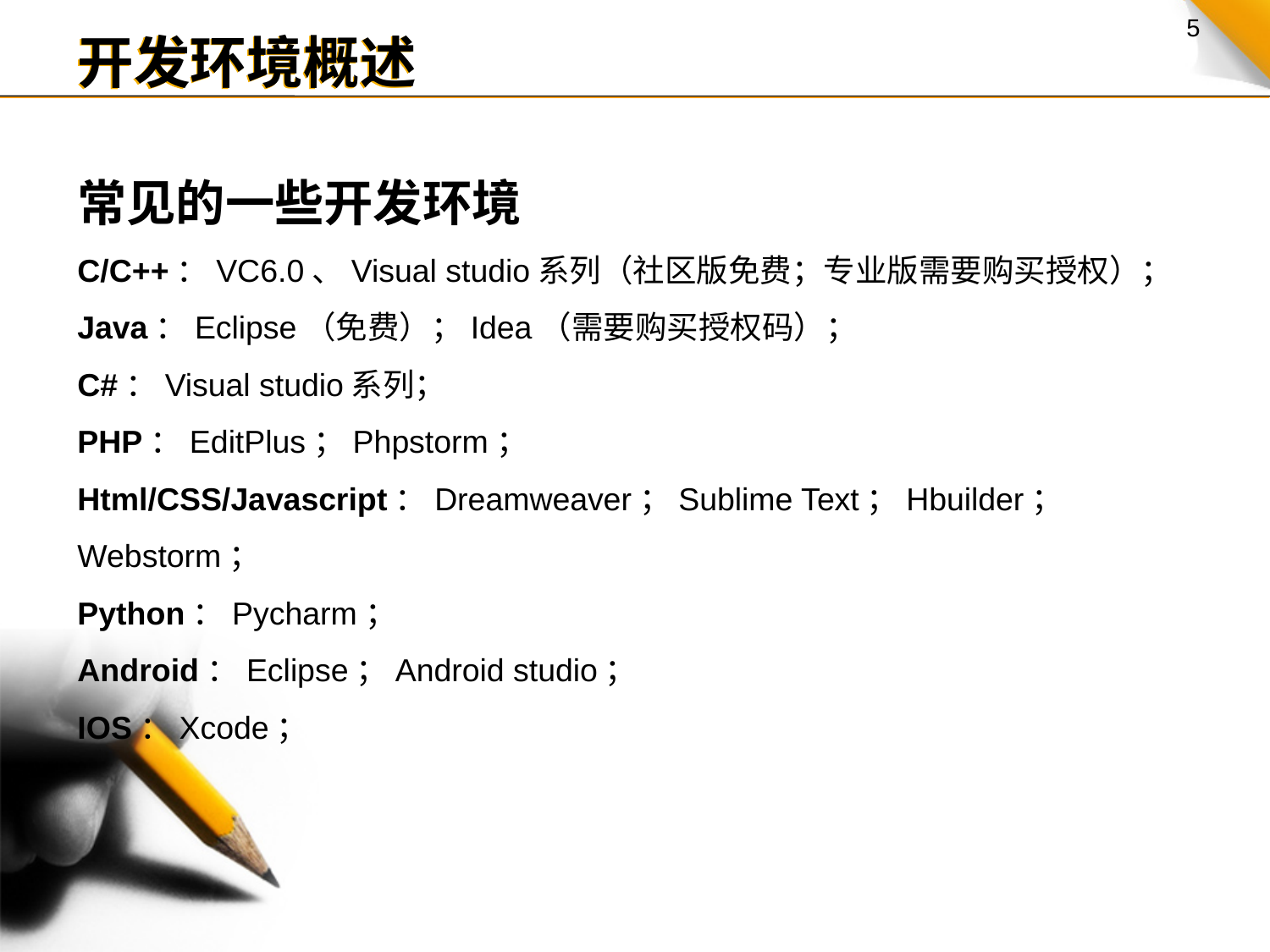

开发环境概述
常见的一些开发环境
C/C++：VC6.0、Visual studio系列（社区版免费；专业版需要购买授权）；
Java：Eclipse（免费）；Idea（需要购买授权码）；
C#：Visual studio系列；
PHP：EditPlus；Phpstorm；
Html/CSS/Javascript：Dreamweaver；Sublime Text；Hbuilder；Webstorm；
Python：Pycharm；
Android：Eclipse；Android studio；
IOS：Xcode；